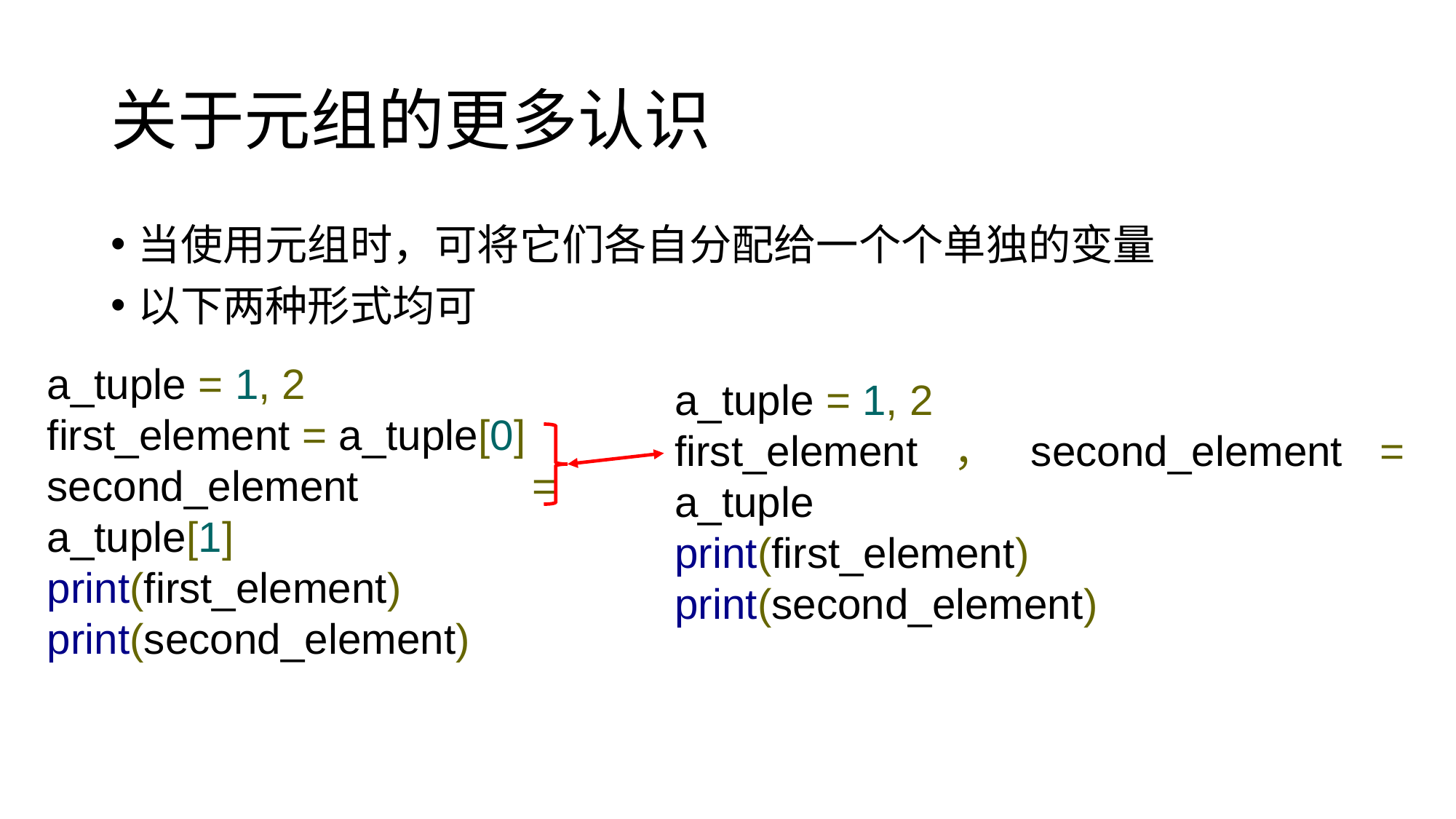

# 关于元组的更多认识
当使用元组时，可将它们各自分配给一个个单独的变量
以下两种形式均可
a_tuple = 1, 2
first_element = a_tuple[0]
second_element = a_tuple[1]
print(first_element)
print(second_element)
a_tuple = 1, 2
first_element，second_element = a_tuple
print(first_element)
print(second_element)